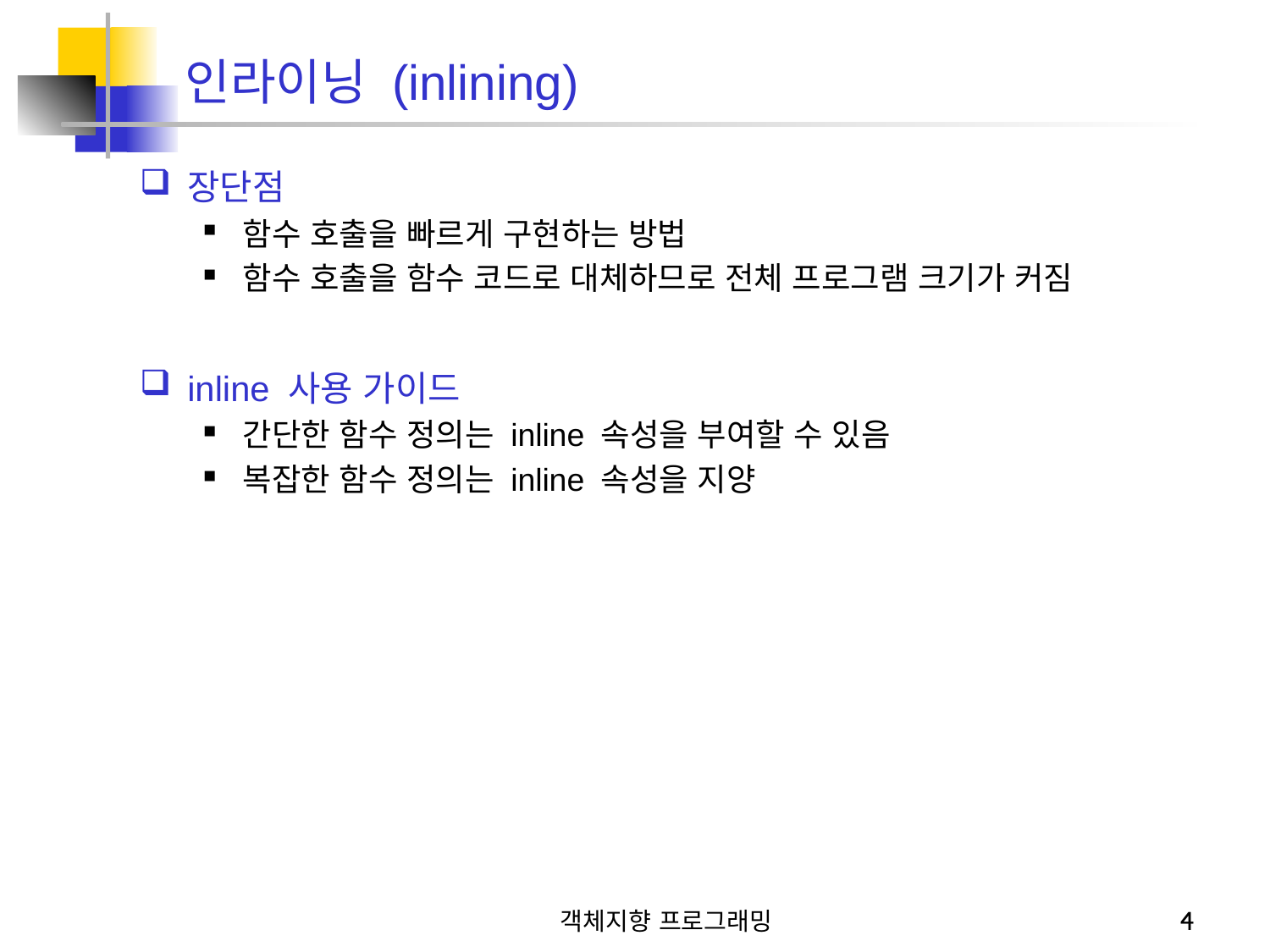

인라이닝 (inlining)
장단점
함수 호출을 빠르게 구현하는 방법
함수 호출을 함수 코드로 대체하므로 전체 프로그램 크기가 커짐

inline 사용 가이드
간단한 함수 정의는 inline 속성을 부여할 수 있음
복잡한 함수 정의는 inline 속성을 지양
객체지향 프로그래밍
4